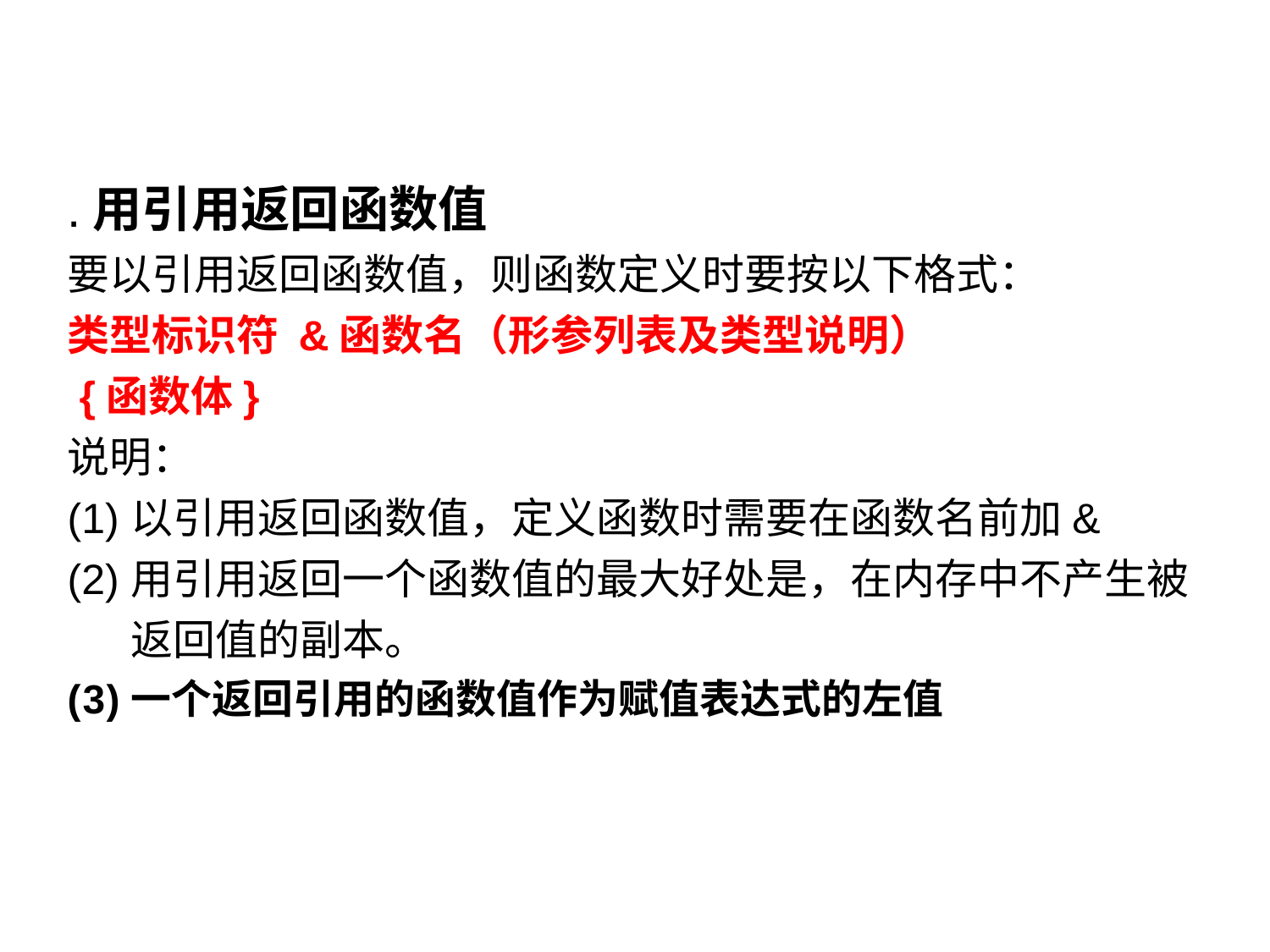

.用引用返回函数值
要以引用返回函数值，则函数定义时要按以下格式：
类型标识符 &函数名（形参列表及类型说明）
 {函数体}
说明：
以引用返回函数值，定义函数时需要在函数名前加&
用引用返回一个函数值的最大好处是，在内存中不产生被返回值的副本。
一个返回引用的函数值作为赋值表达式的左值